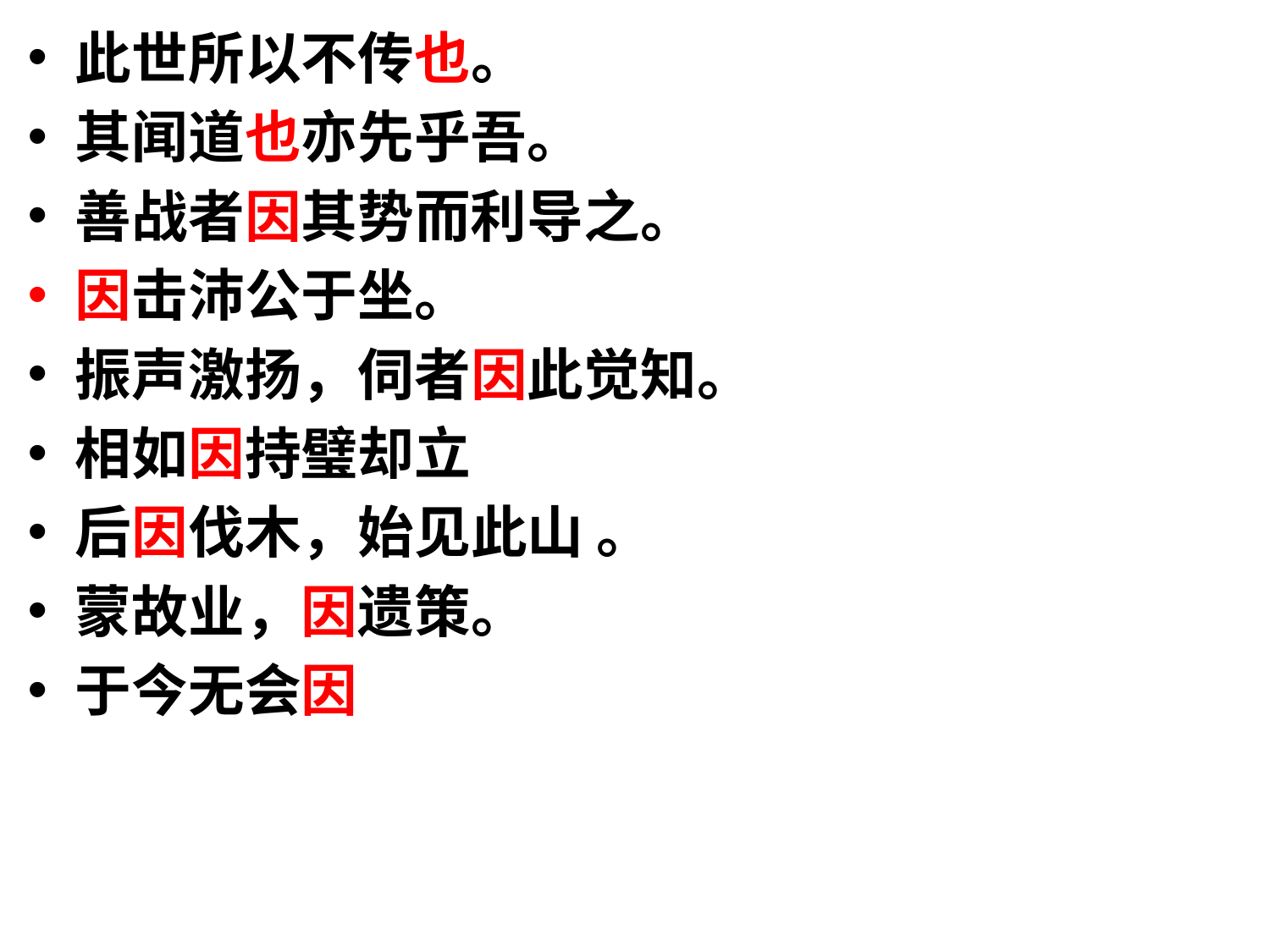

此世所以不传也。
其闻道也亦先乎吾。
善战者因其势而利导之。
因击沛公于坐。
振声激扬，伺者因此觉知。
相如因持璧却立
后因伐木，始见此山 。
蒙故业，因遗策。
于今无会因